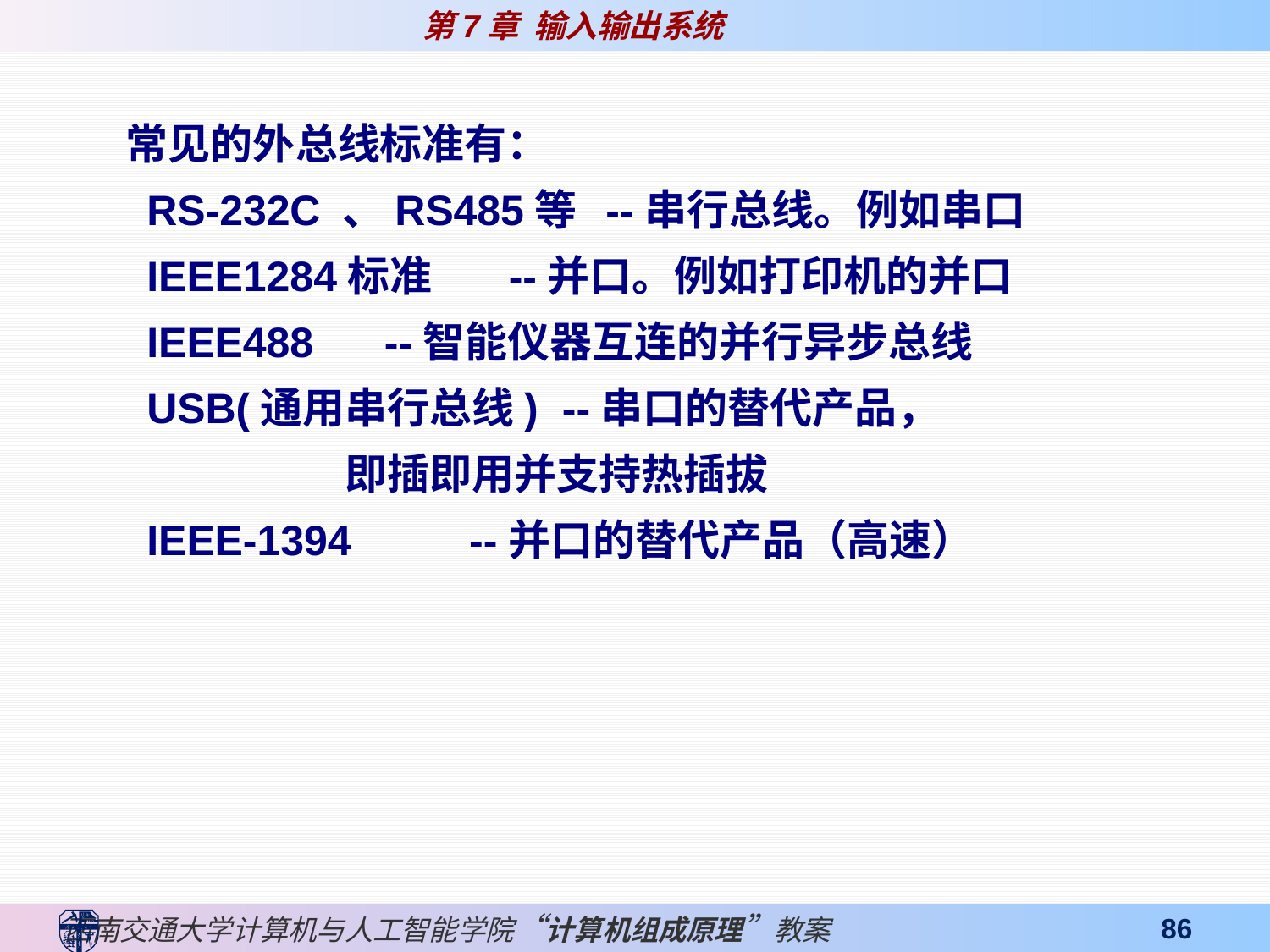

常见的外总线标准有：
     RS-232C 、RS485等  --串行总线。例如串口
     IEEE1284标准       --并口。例如打印机的并口
     IEEE488      --智能仪器互连的并行异步总线
     USB(通用串行总线)  --串口的替代产品，
                          即插即用并支持热插拔
     IEEE-1394          --并口的替代产品（高速）